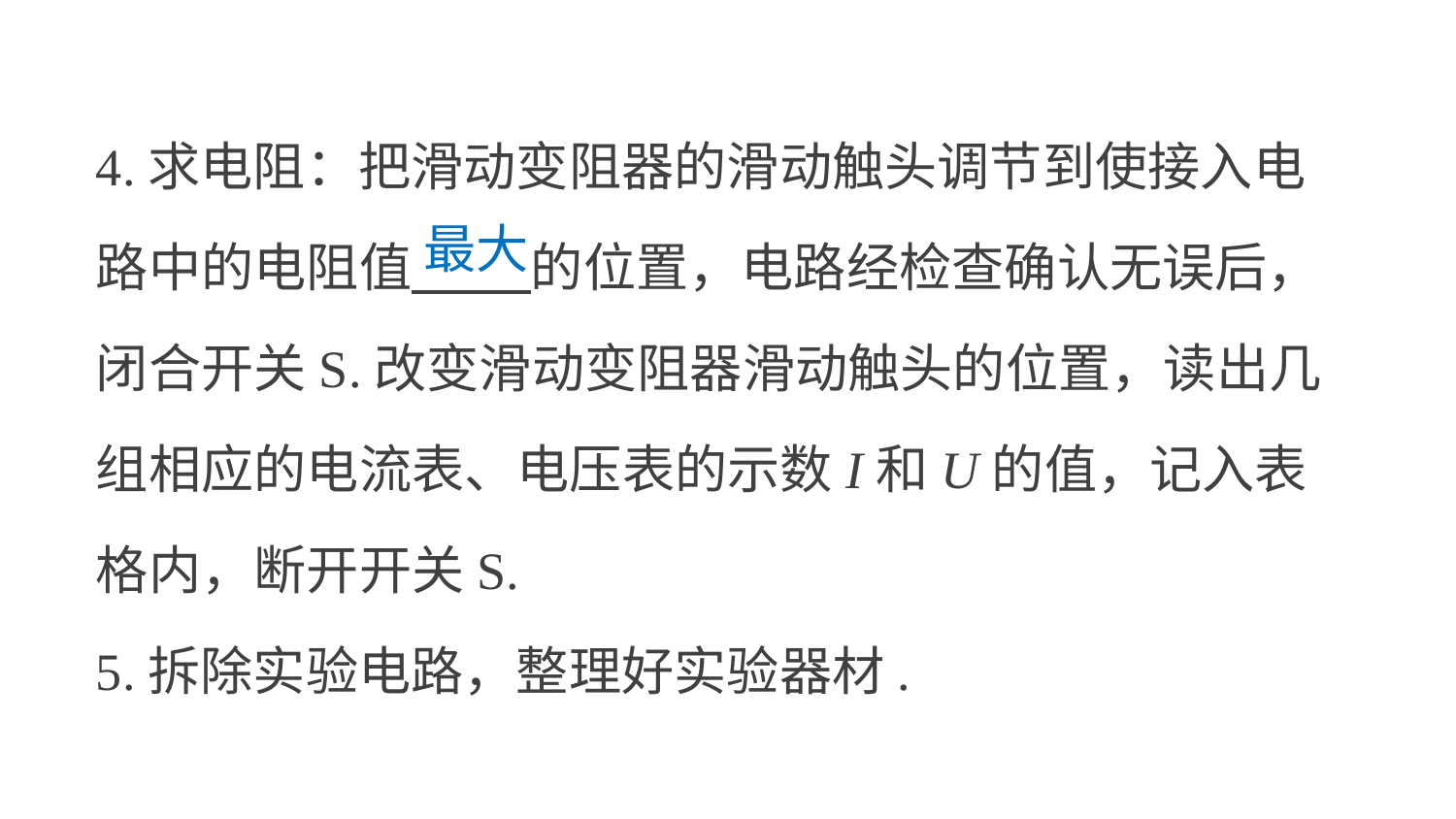

4.求电阻：把滑动变阻器的滑动触头调节到使接入电路中的电阻值          的位置，电路经检查确认无误后，闭合开关S.改变滑动变阻器滑动触头的位置，读出几组相应的电流表、电压表的示数I和U的值，记入表格内，断开开关S.
5.拆除实验电路，整理好实验器材.
最大